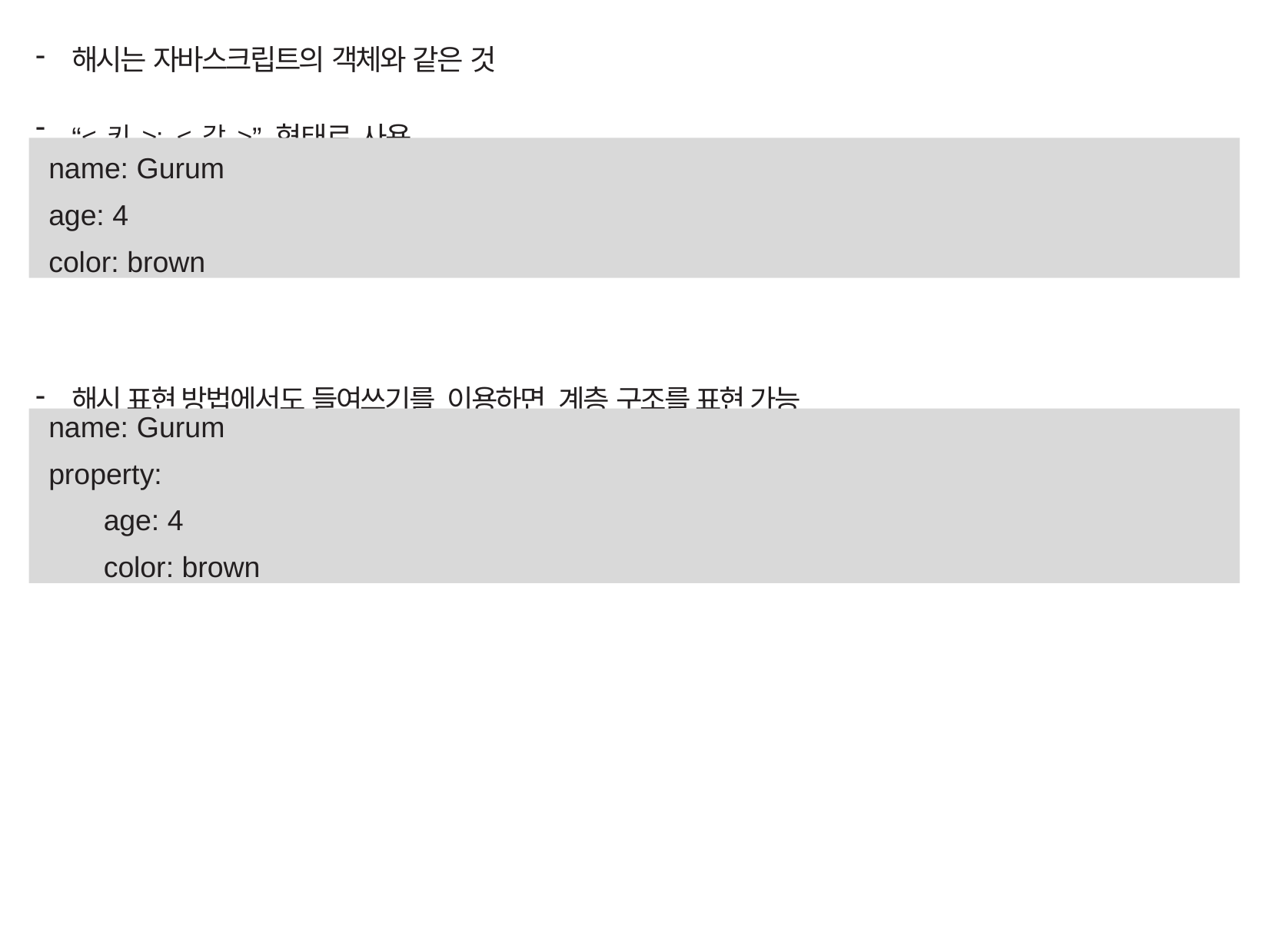

해시는 자바스크립트의 객체와 같은 것
“<키>:  <값>” 형태로 사용

해시 표현 방법에서도 들여쓰기를  이용하면  계층 구조를 표현 가능

name: Gurum
age: 4
color: brown
name: Gurum
property:
age: 4
color: brown